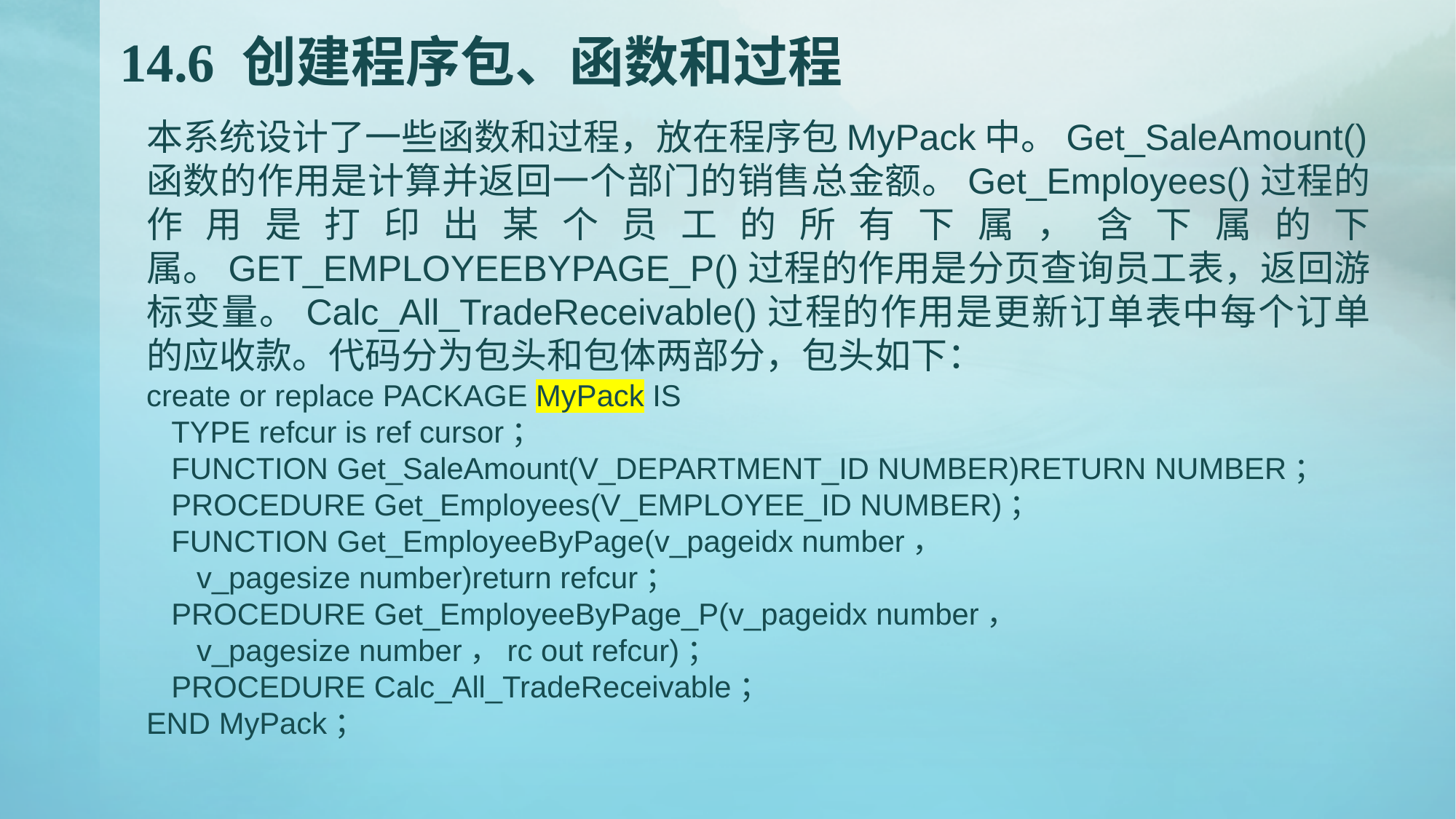

# 14.6 创建程序包、函数和过程
本系统设计了一些函数和过程，放在程序包MyPack中。Get_SaleAmount()函数的作用是计算并返回一个部门的销售总金额。Get_Employees()过程的作用是打印出某个员工的所有下属，含下属的下属。GET_EMPLOYEEBYPAGE_P()过程的作用是分页查询员工表，返回游标变量。Calc_All_TradeReceivable()过程的作用是更新订单表中每个订单的应收款。代码分为包头和包体两部分，包头如下：
create or replace PACKAGE MyPack IS
   TYPE refcur is ref cursor；
   FUNCTION Get_SaleAmount(V_DEPARTMENT_ID NUMBER)RETURN NUMBER；
   PROCEDURE Get_Employees(V_EMPLOYEE_ID NUMBER)；
   FUNCTION Get_EmployeeByPage(v_pageidx number，
      v_pagesize number)return refcur；
   PROCEDURE Get_EmployeeByPage_P(v_pageidx number，
      v_pagesize number，rc out refcur)；
   PROCEDURE Calc_All_TradeReceivable；
END MyPack；